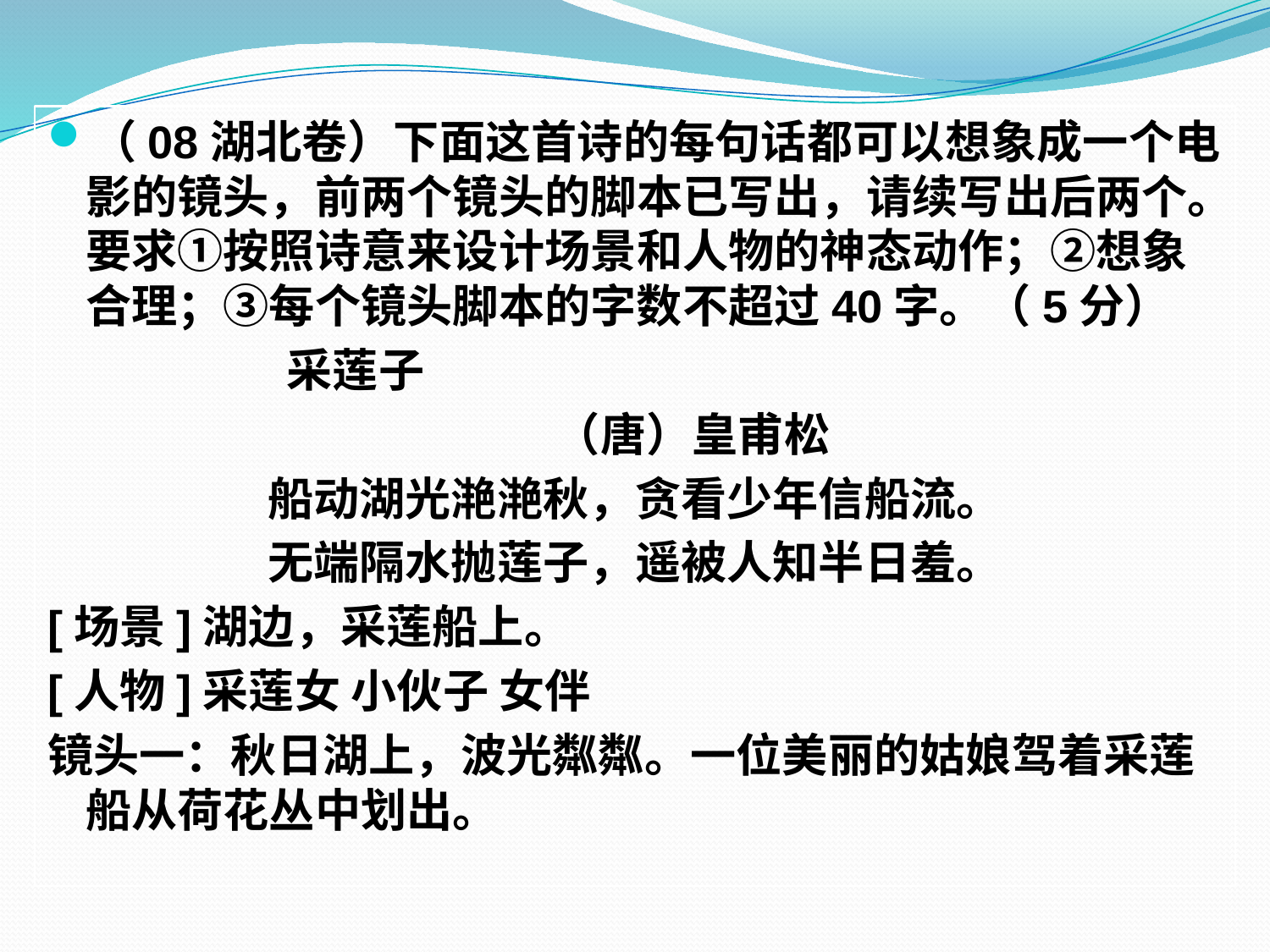

（08湖北卷）下面这首诗的每句话都可以想象成一个电影的镜头，前两个镜头的脚本已写出，请续写出后两个。要求①按照诗意来设计场景和人物的神态动作；②想象合理；③每个镜头脚本的字数不超过40字。（5分）
                      采莲子
          （唐）皇甫松
船动湖光滟滟秋，贪看少年信船流。
无端隔水抛莲子，遥被人知半日羞。
[场景]湖边，采莲船上。
[人物]采莲女 小伙子 女伴
镜头一：秋日湖上，波光粼粼。一位美丽的姑娘驾着采莲船从荷花丛中划出。